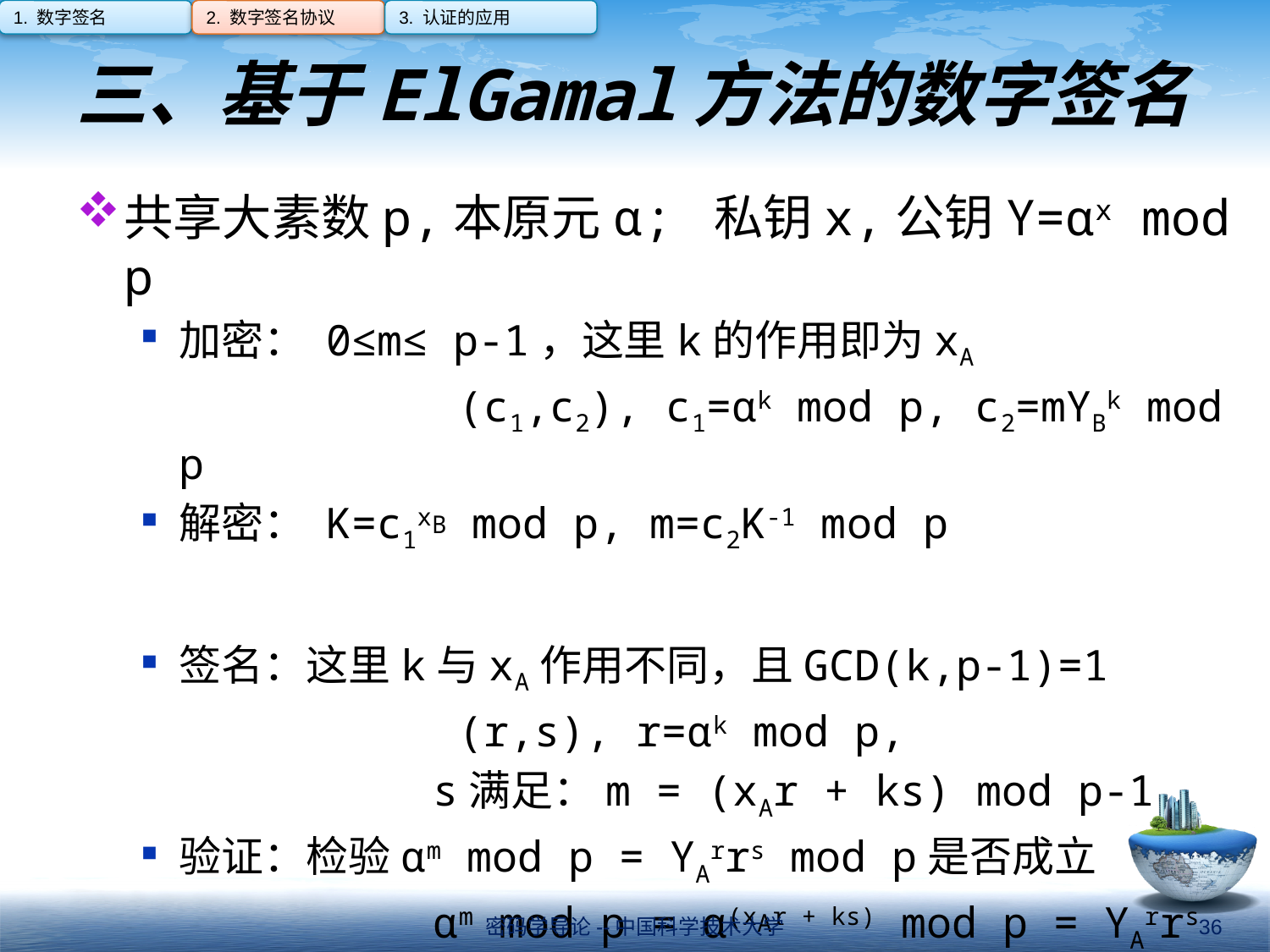

1. 数字签名
2. 数字签名协议
3. 认证的应用
# 三、基于ElGamal方法的数字签名
共享大素数p,本原元α; 私钥x,公钥Y=αx mod p
加密： 0≤m≤ p-1，这里k的作用即为xA
		      (c1,c2), c1=αk mod p, c2=mYBk mod p
解密： K=c1xB mod p, m=c2K-1 mod p

签名：这里k与xA作用不同，且GCD(k,p-1)=1
		      (r,s), r=αk mod p,
			s满足：m = (xAr + ks) mod p-1
验证：检验αm mod p = YArrs mod p是否成立
		     αm mod p = α(xAr + ks) mod p = YArrs
密码学导论--中国科学技术大学
36